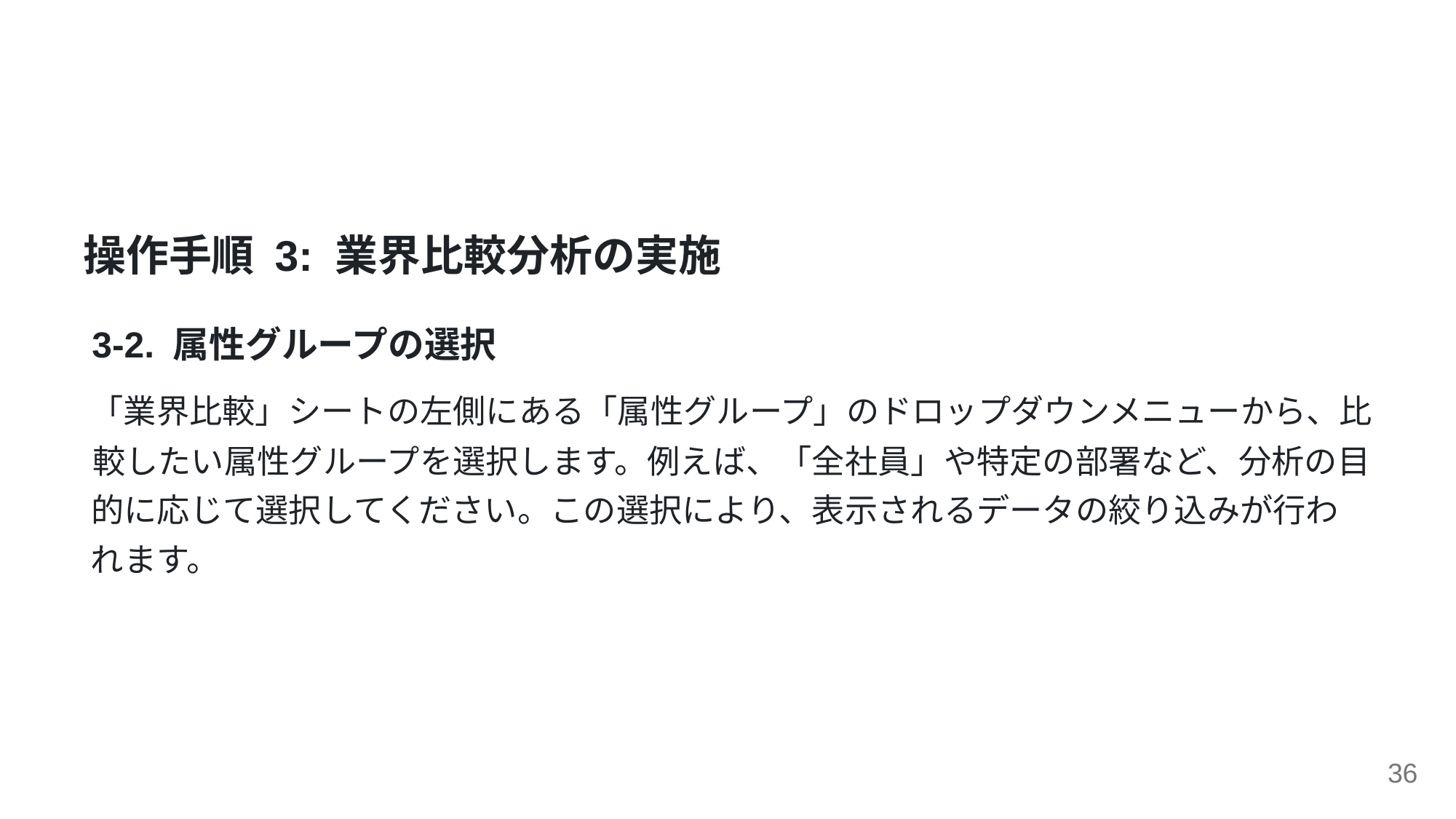

操作⼿順 3: 業界⽐較分析の実施
3-2. 属性グループの選択
「業界⽐較」シートの左側にある「属性グループ」のドロップダウンメニューから、⽐
較したい属性グループを選択します。例えば、「全社員」や特定の部署など、分析の⽬
的に応じて選択してください。この選択により、表⽰されるデータの絞り込みが⾏わ
れます。
36